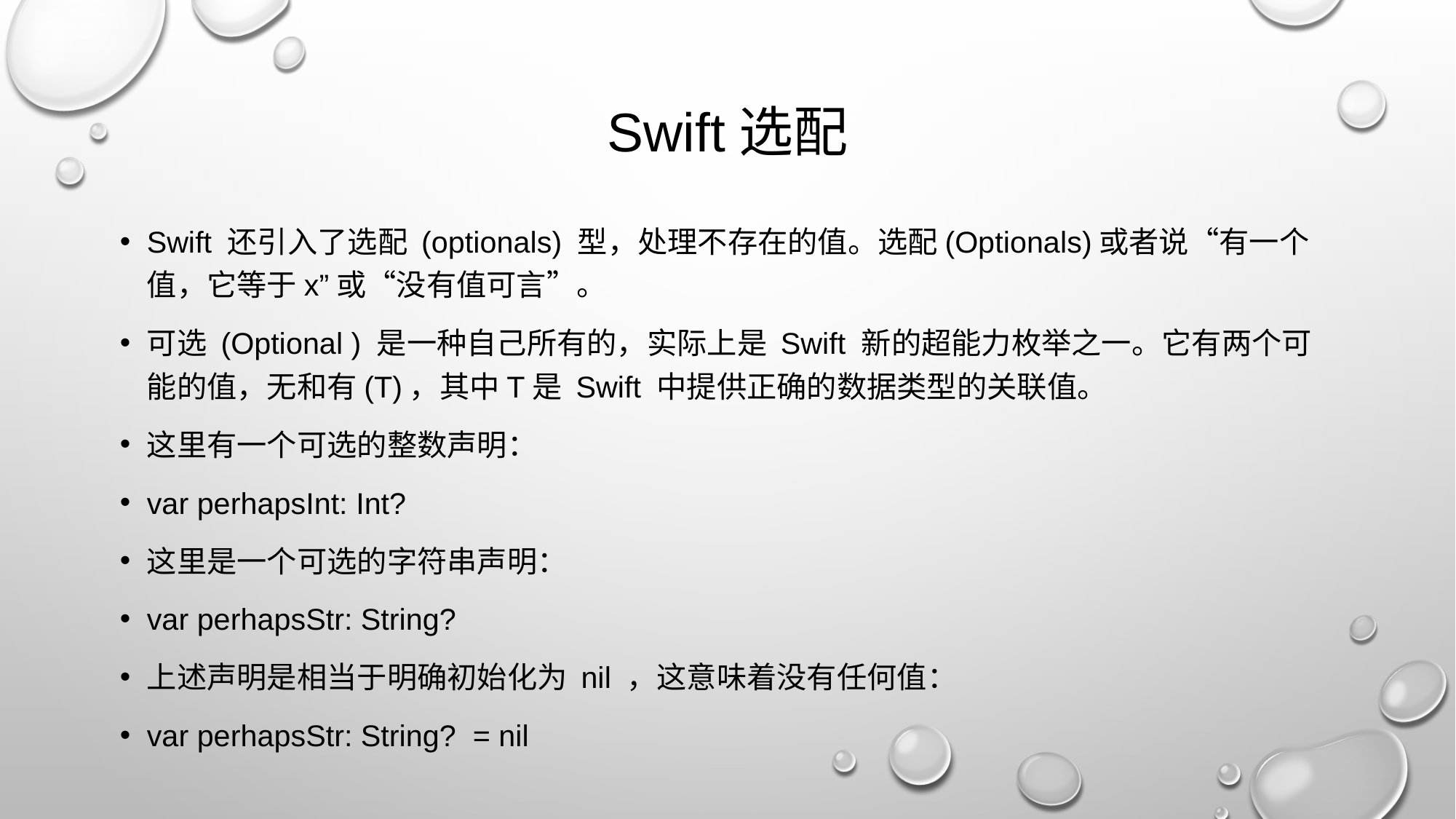

# Swift选配
Swift 还引入了选配 (optionals) 型，处理不存在的值。选配(Optionals)或者说“有一个值，它等于x”或“没有值可言”。
可选 (Optional ) 是一种自己所有的，实际上是 Swift 新的超能力枚举之一。它有两个可能的值，无和有(T)，其中T是 Swift 中提供正确的数据类型的关联值。
这里有一个可选的整数声明：
var perhapsInt: Int?
这里是一个可选的字符串声明：
var perhapsStr: String?
上述声明是相当于明确初始化为 nil ，这意味着没有任何值：
var perhapsStr: String?  = nil